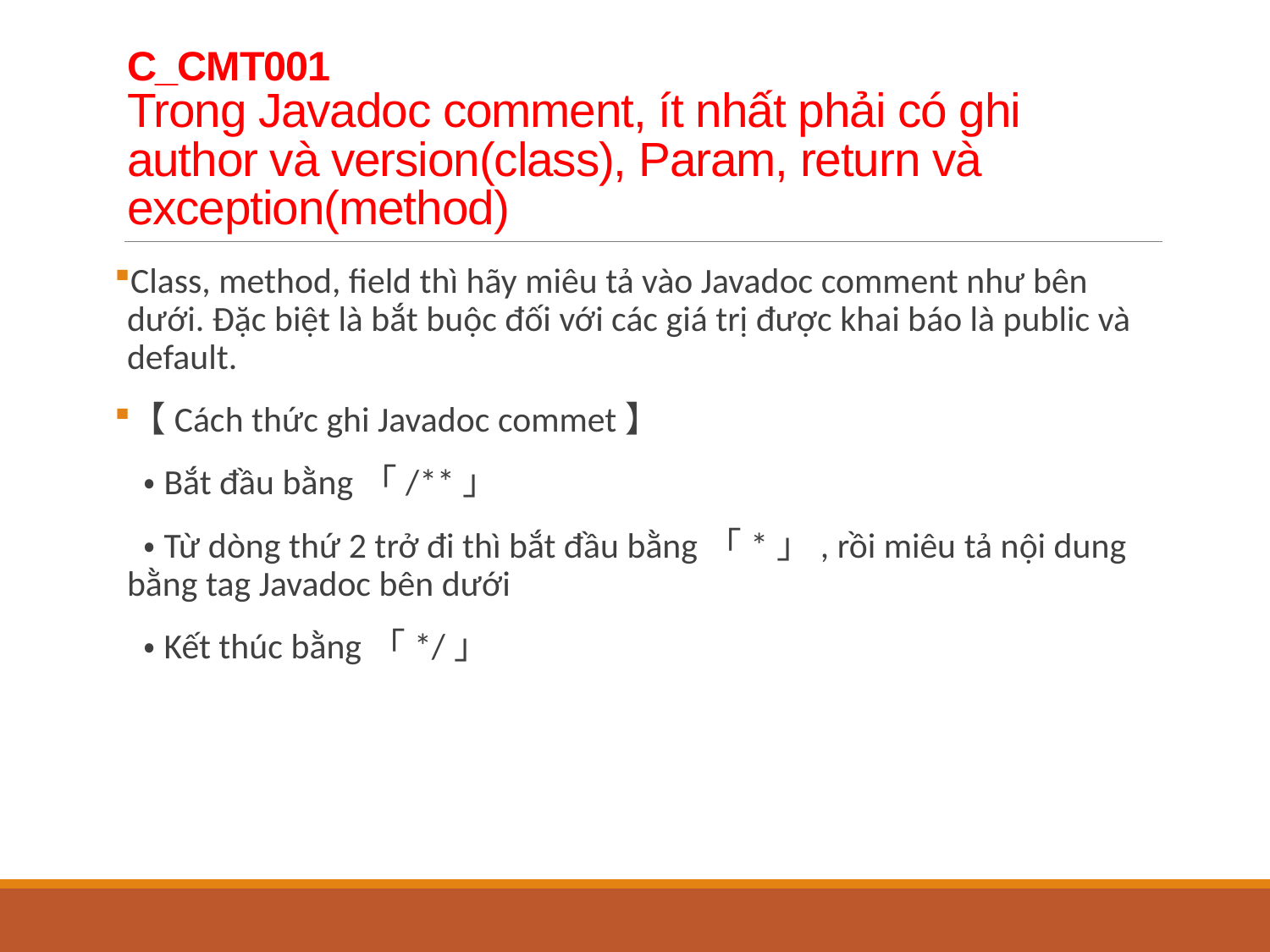

# C_CMT001 Trong Javadoc comment, ít nhất phải có ghi author và version(class), Param, return và exception(method)
Class, method, field thì hãy miêu tả vào Javadoc comment như bên dưới. Đặc biệt là bắt buộc đối với các giá trị được khai báo là public và default.
【Cách thức ghi Javadoc commet】
 ・Bắt đầu bằng「/**」
 ・Từ dòng thứ 2 trở đi thì bắt đầu bằng「*」, rồi miêu tả nội dung bằng tag Javadoc bên dưới
 ・Kết thúc bằng「*/」